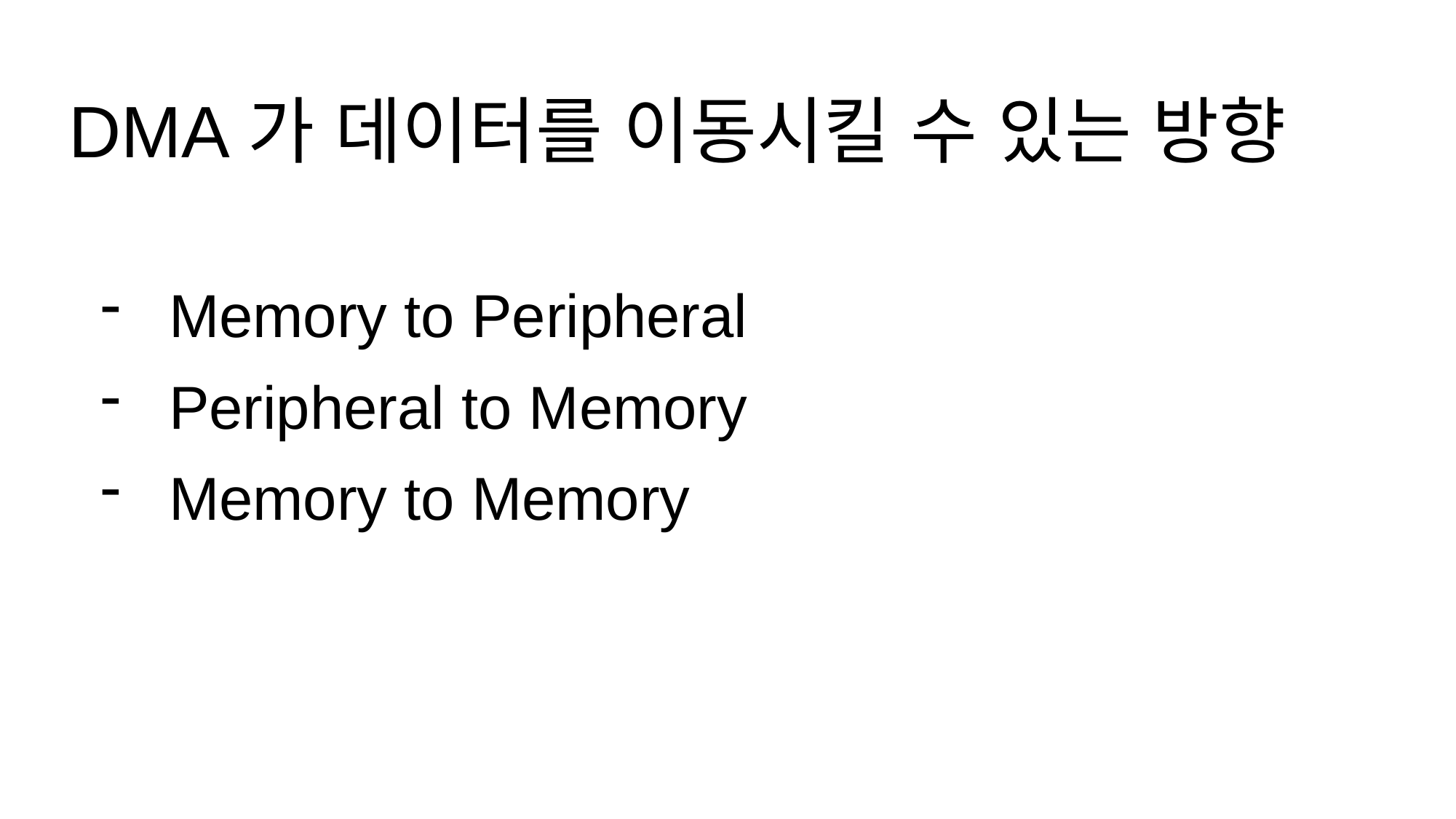

DMA가 데이터를 이동시킬 수 있는 방향
Memory to Peripheral

Peripheral to Memory

Memory to Memory